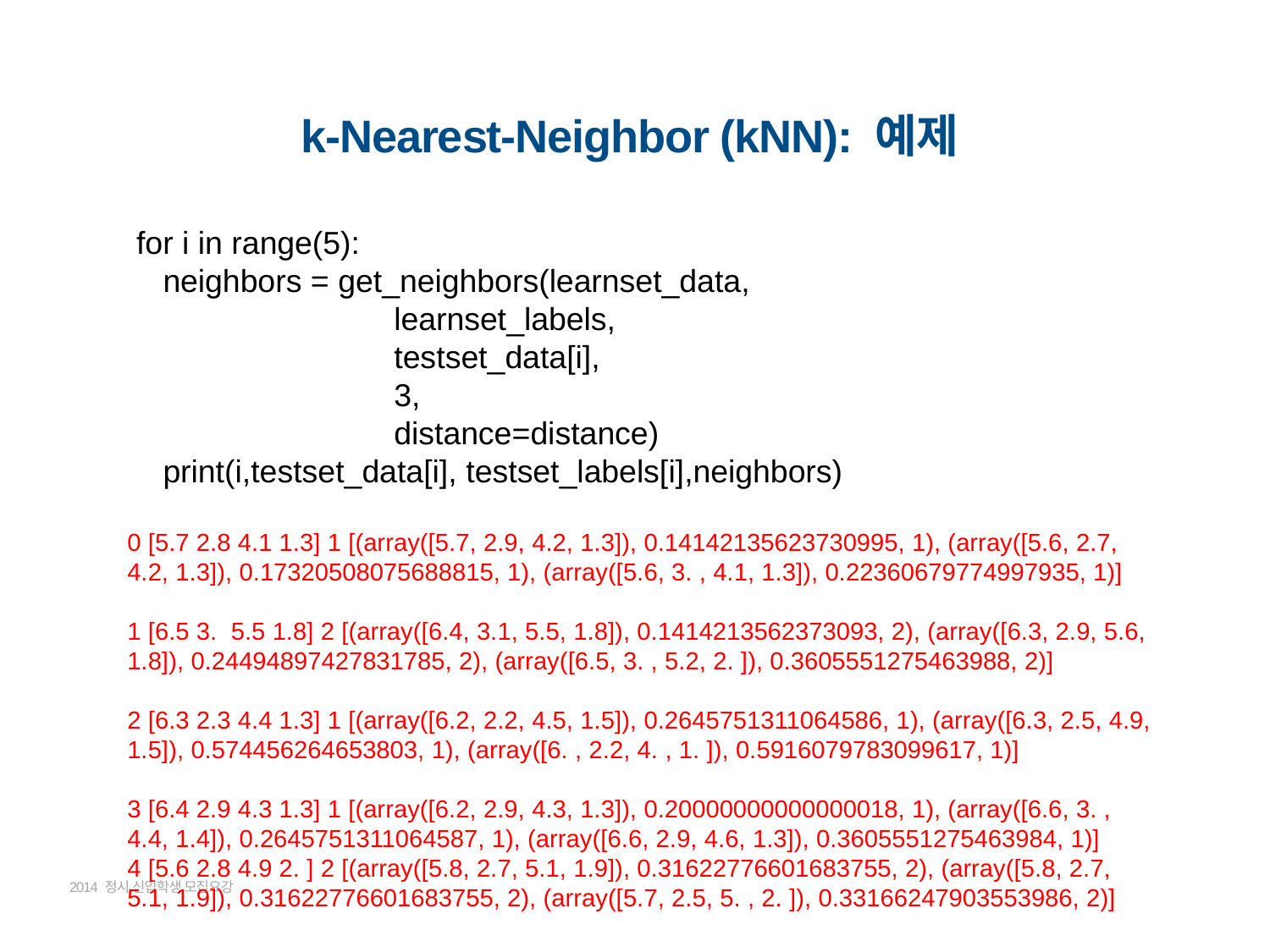

k-Nearest-Neighbor (kNN): 예제
 for i in range(5):
    neighbors = get_neighbors(learnset_data,
                              learnset_labels,
                              testset_data[i],
                              3,
                              distance=distance)
    print(i,testset_data[i], testset_labels[i],neighbors)

0 [5.7 2.8 4.1 1.3] 1 [(array([5.7, 2.9, 4.2, 1.3]), 0.14142135623730995, 1), (array([5.6, 2.7, 4.2, 1.3]), 0.17320508075688815, 1), (array([5.6, 3. , 4.1, 1.3]), 0.22360679774997935, 1)]

1 [6.5 3.  5.5 1.8] 2 [(array([6.4, 3.1, 5.5, 1.8]), 0.1414213562373093, 2), (array([6.3, 2.9, 5.6, 1.8]), 0.24494897427831785, 2), (array([6.5, 3. , 5.2, 2. ]), 0.3605551275463988, 2)]

2 [6.3 2.3 4.4 1.3] 1 [(array([6.2, 2.2, 4.5, 1.5]), 0.2645751311064586, 1), (array([6.3, 2.5, 4.9, 1.5]), 0.574456264653803, 1), (array([6. , 2.2, 4. , 1. ]), 0.5916079783099617, 1)]

3 [6.4 2.9 4.3 1.3] 1 [(array([6.2, 2.9, 4.3, 1.3]), 0.20000000000000018, 1), (array([6.6, 3. , 4.4, 1.4]), 0.2645751311064587, 1), (array([6.6, 2.9, 4.6, 1.3]), 0.3605551275463984, 1)]
4 [5.6 2.8 4.9 2. ] 2 [(array([5.8, 2.7, 5.1, 1.9]), 0.31622776601683755, 2), (array([5.8, 2.7, 5.1, 1.9]), 0.31622776601683755, 2), (array([5.7, 2.5, 5. , 2. ]), 0.33166247903553986, 2)]
2014 정시 신입학생 모집요강